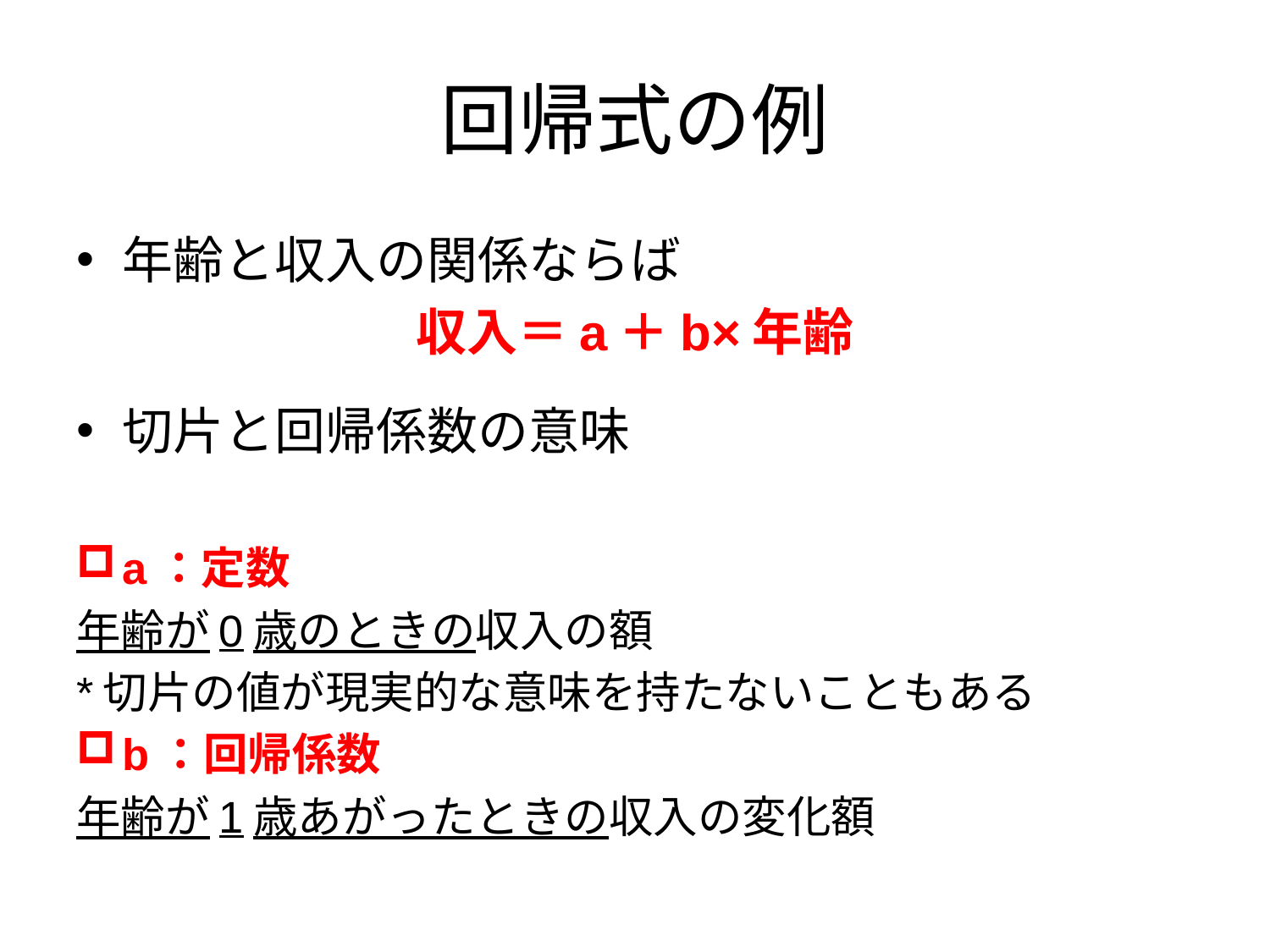

# 回帰式の例
年齢と収入の関係ならば
収入＝a＋b×年齢
切片と回帰係数の意味

a：定数
年齢が0歳のときの収入の額
*切片の値が現実的な意味を持たないこともある
b：回帰係数
年齢が1歳あがったときの収入の変化額